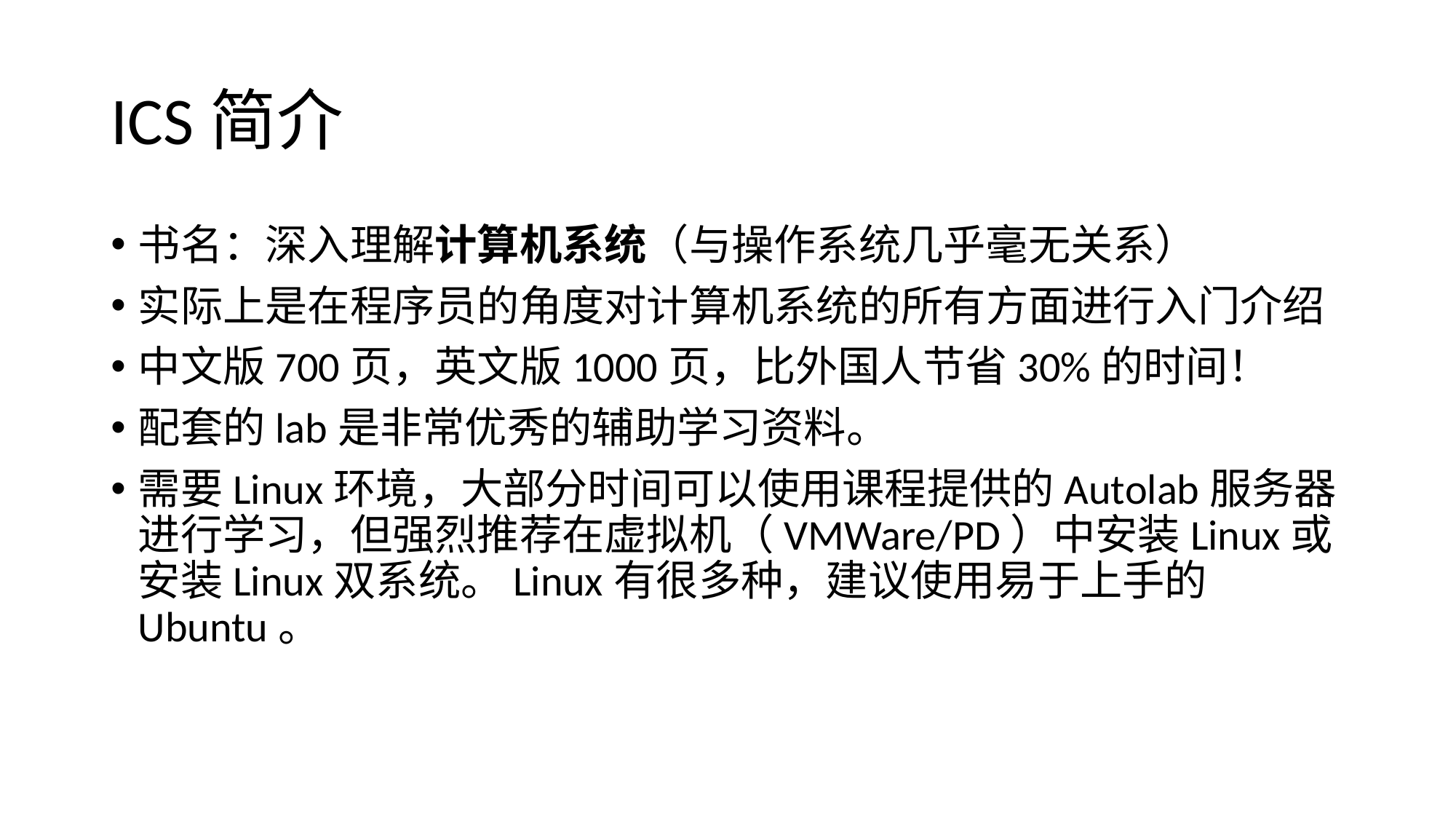

# ICS简介
书名：深入理解计算机系统（与操作系统几乎毫无关系）
实际上是在程序员的角度对计算机系统的所有方面进行入门介绍
中文版700页，英文版1000页，比外国人节省30%的时间！
配套的lab是非常优秀的辅助学习资料。
需要Linux环境，大部分时间可以使用课程提供的Autolab服务器进行学习，但强烈推荐在虚拟机（VMWare/PD）中安装Linux或安装Linux双系统。Linux有很多种，建议使用易于上手的Ubuntu。